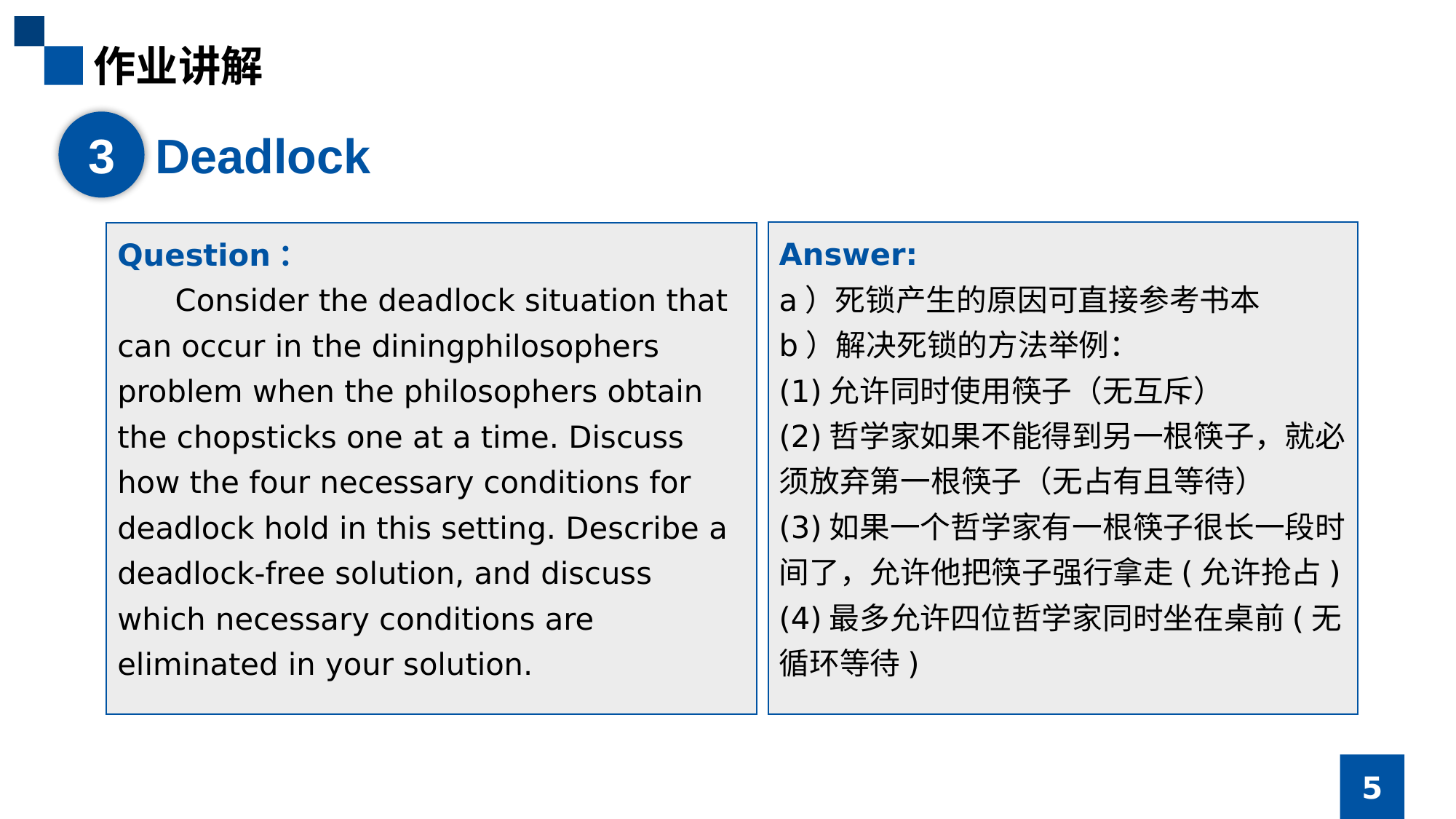

作业讲解
3
Deadlock
Answer:
a）死锁产生的原因可直接参考书本
b）解决死锁的方法举例：
(1)允许同时使用筷子（无互斥）
(2)哲学家如果不能得到另一根筷子，就必须放弃第一根筷子（无占有且等待）
(3)如果一个哲学家有一根筷子很长一段时间了，允许他把筷子强行拿走(允许抢占)
(4)最多允许四位哲学家同时坐在桌前(无循环等待)

Question：
      Consider the deadlock situation that can occur in the diningphilosophers problem when the philosophers obtain the chopsticks one at a time. Discuss how the four necessary conditions for deadlock hold in this setting. Describe a deadlock-free solution, and discuss which necessary conditions are eliminated in your solution.

5